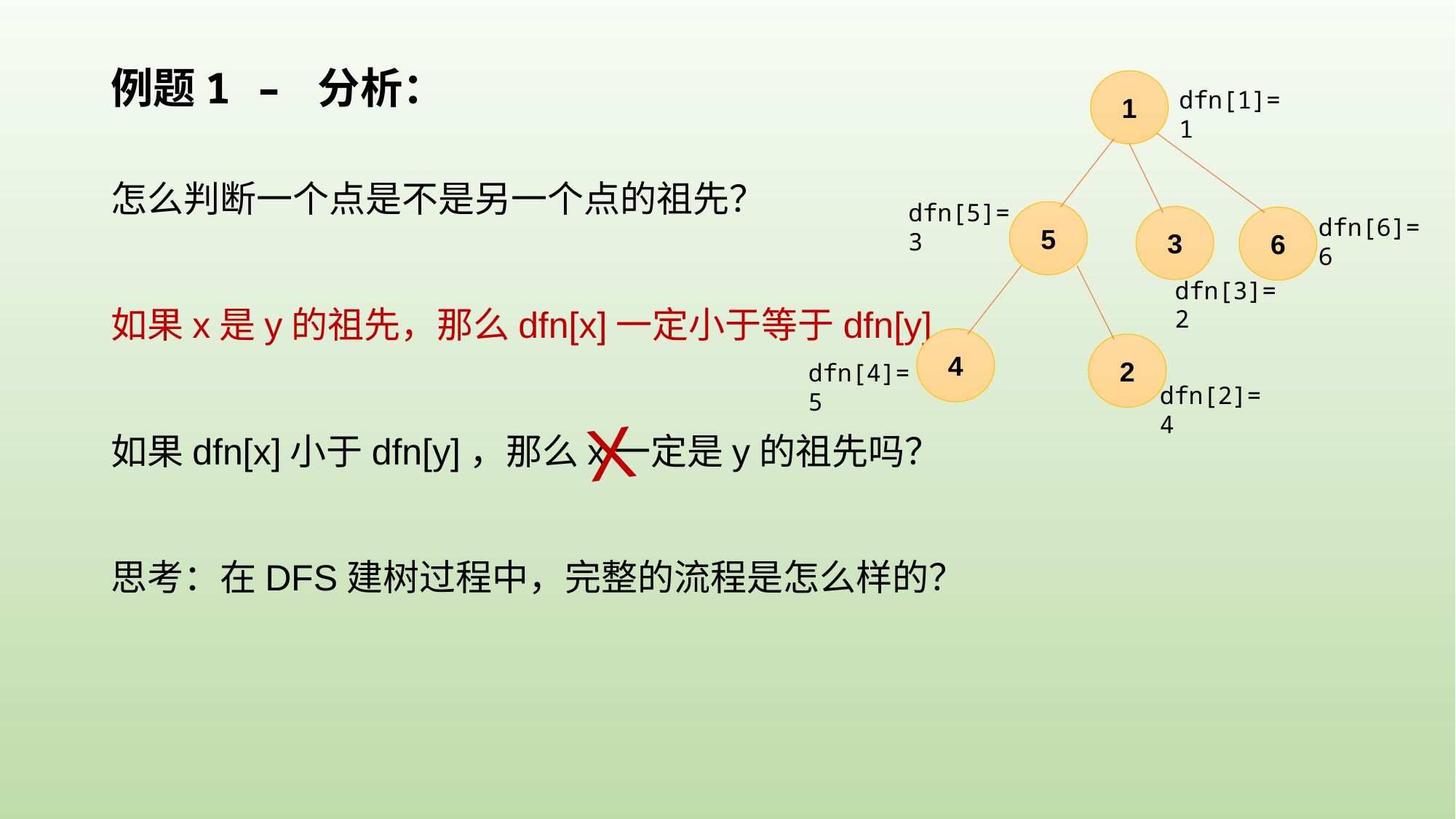

例题1 – 分析：
1
dfn[1]=1
怎么判断一个点是不是另一个点的祖先？

如果x是y的祖先，那么dfn[x]一定小于等于dfn[y]

如果dfn[x]小于dfn[y]，那么x一定是y的祖先吗？

思考：在DFS建树过程中，完整的流程是怎么样的？
dfn[5]=3
5
3
dfn[6]=6
6
dfn[3]=2
4
2
dfn[4]=5
dfn[2]=4
X